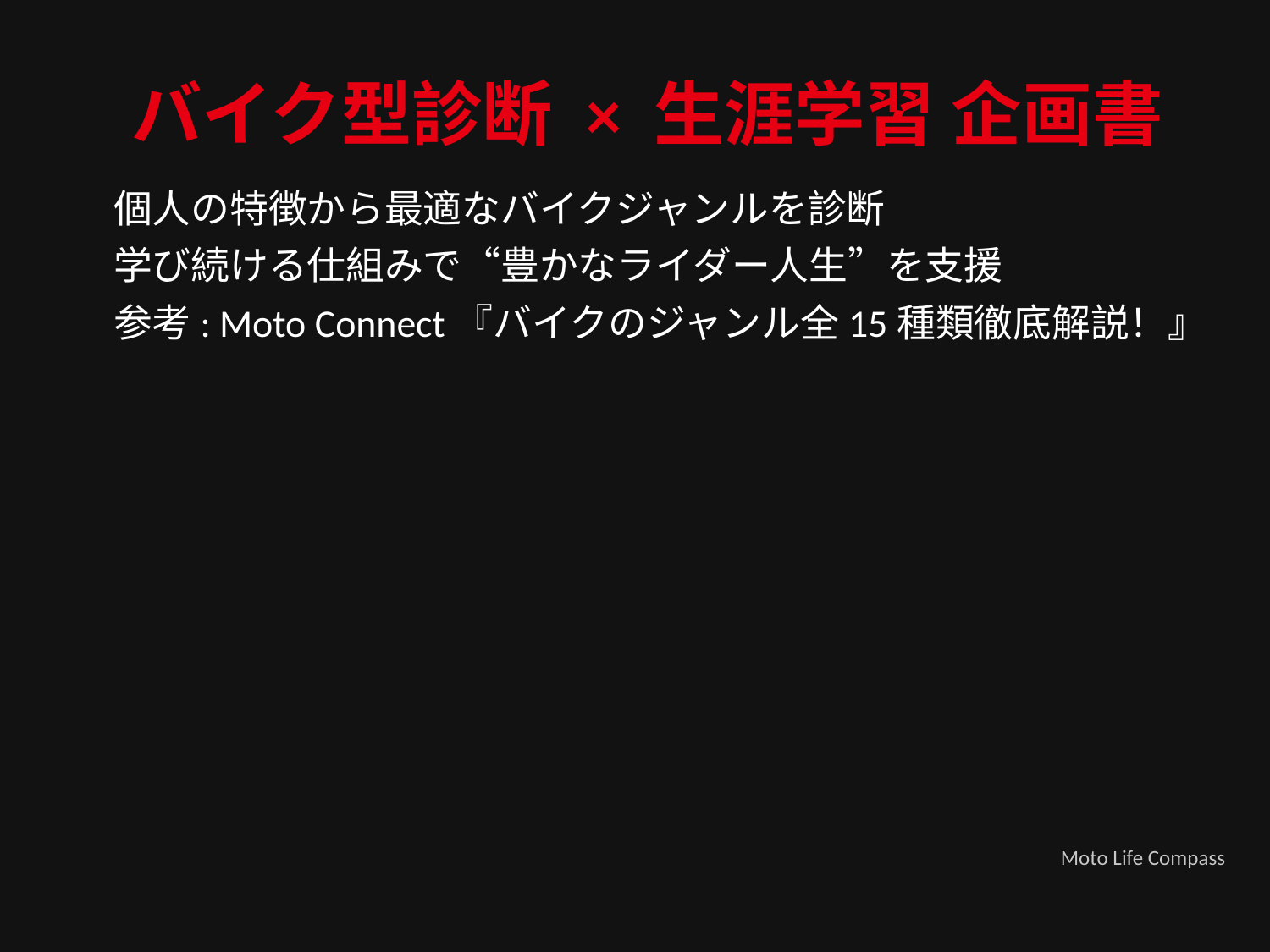

バイク型診断 × 生涯学習 企画書
個人の特徴から最適なバイクジャンルを診断
学び続ける仕組みで“豊かなライダー人生”を支援
参考: Moto Connect『バイクのジャンル全15種類徹底解説！』
Moto Life Compass